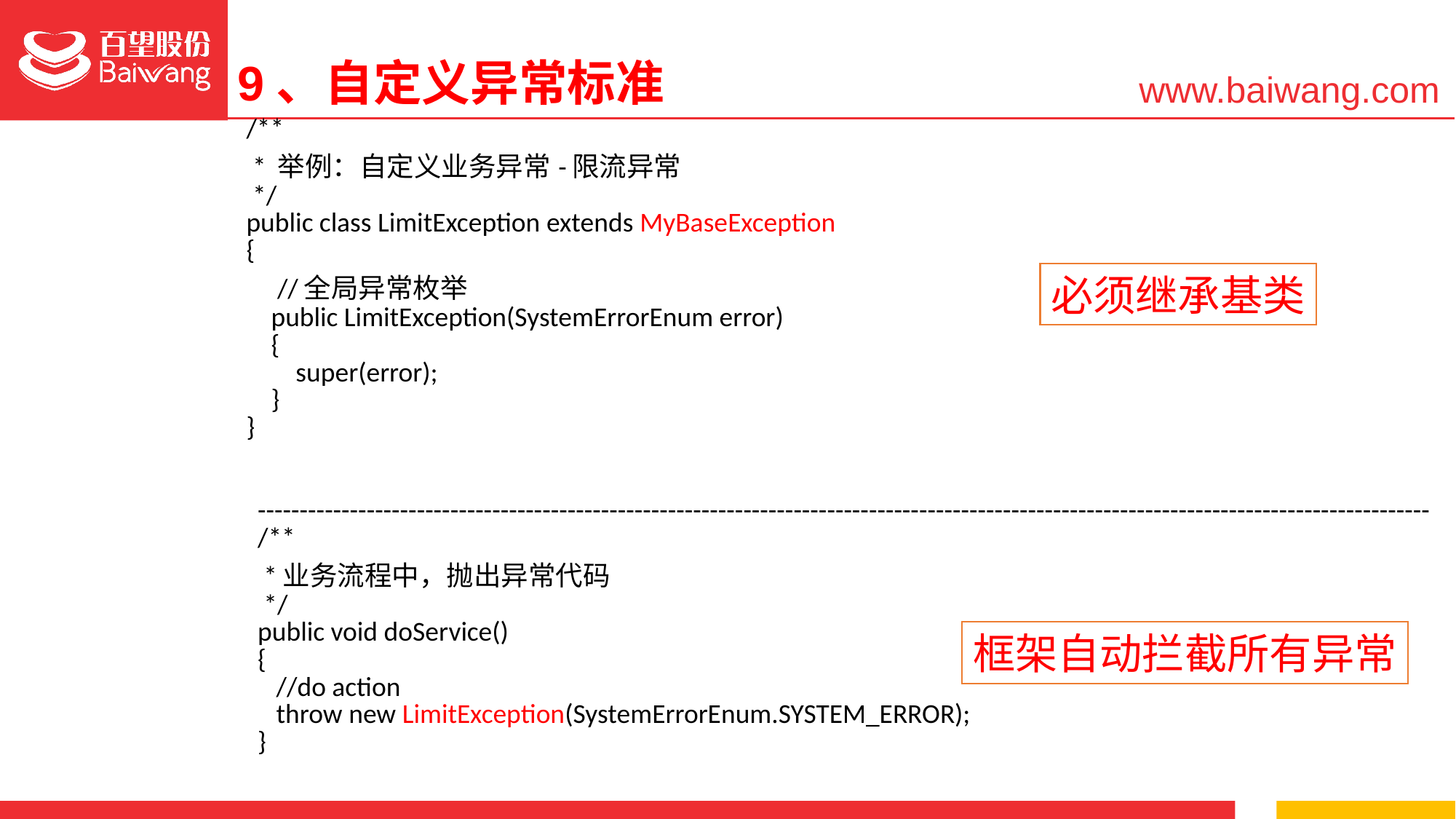

9、自定义异常标准
| /\*\*  \* 举例：自定义业务异常-限流异常  \*/ public class LimitException extends MyBaseException { //全局异常枚举     public LimitException(SystemErrorEnum error)     {         super(error);     } } |
| --- |
必须继承基类
| -------------------------------------------------------------------------------------------------------------------------------------------- /\*\* \*业务流程中，抛出异常代码 \*/ public void doService() {    //do action    throw new LimitException(SystemErrorEnum.SYSTEM\_ERROR); } |
| --- |
框架自动拦截所有异常